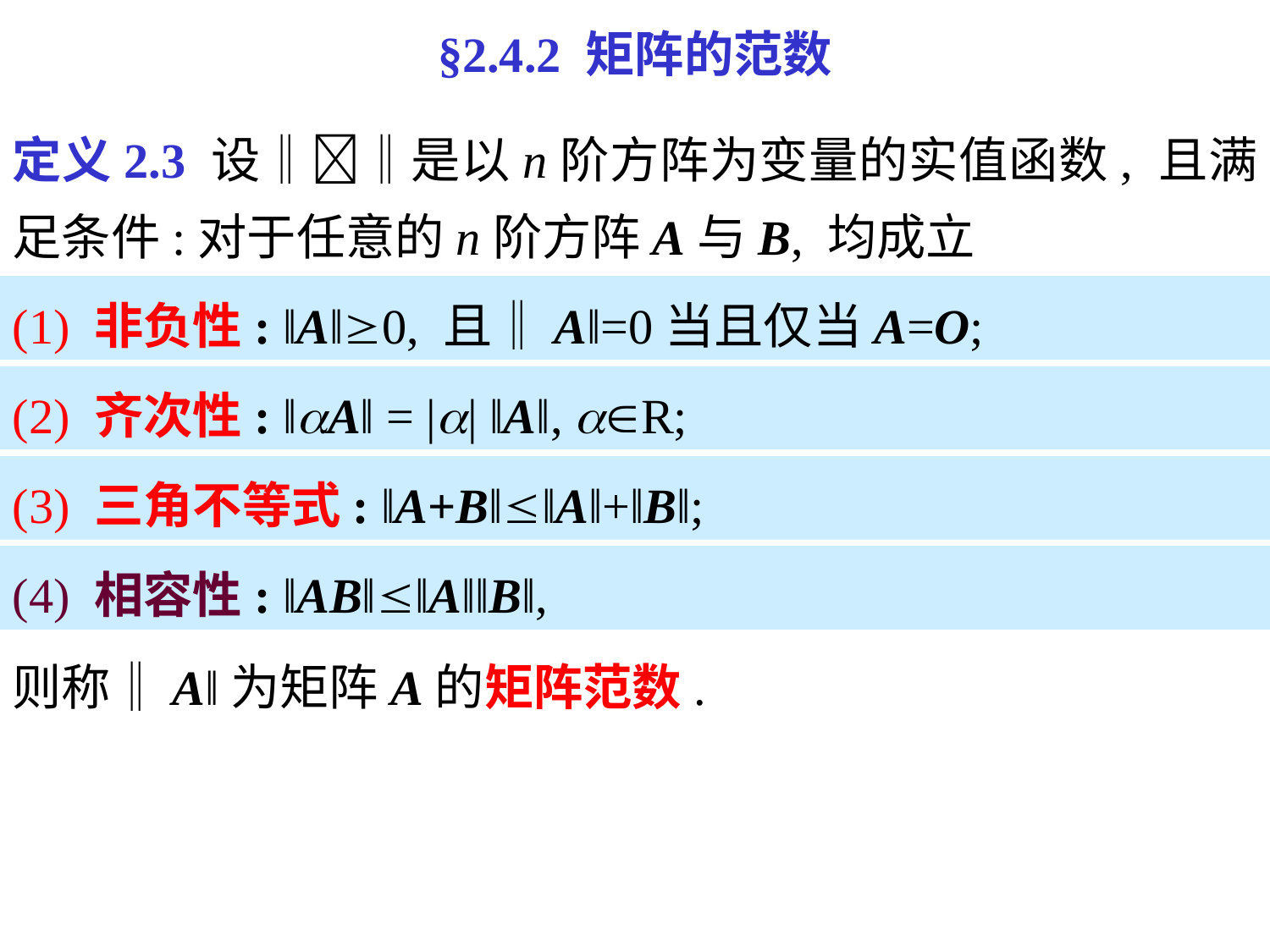

§2.4.2 矩阵的范数
定义2.3 设‖•‖是以n阶方阵为变量的实值函数, 且满足条件:对于任意的n阶方阵A与B, 均成立
(1) 非负性: ‖A‖≥0, 且‖A‖=0当且仅当A=O;
(2) 齐次性: ‖αA‖ = |α| ‖A‖, α∈R;
(3) 三角不等式: ‖A+B‖≤‖A‖+‖B‖;
(4) 相容性: ‖AB‖≤‖A‖‖B‖,
则称‖A‖为矩阵A的矩阵范数.